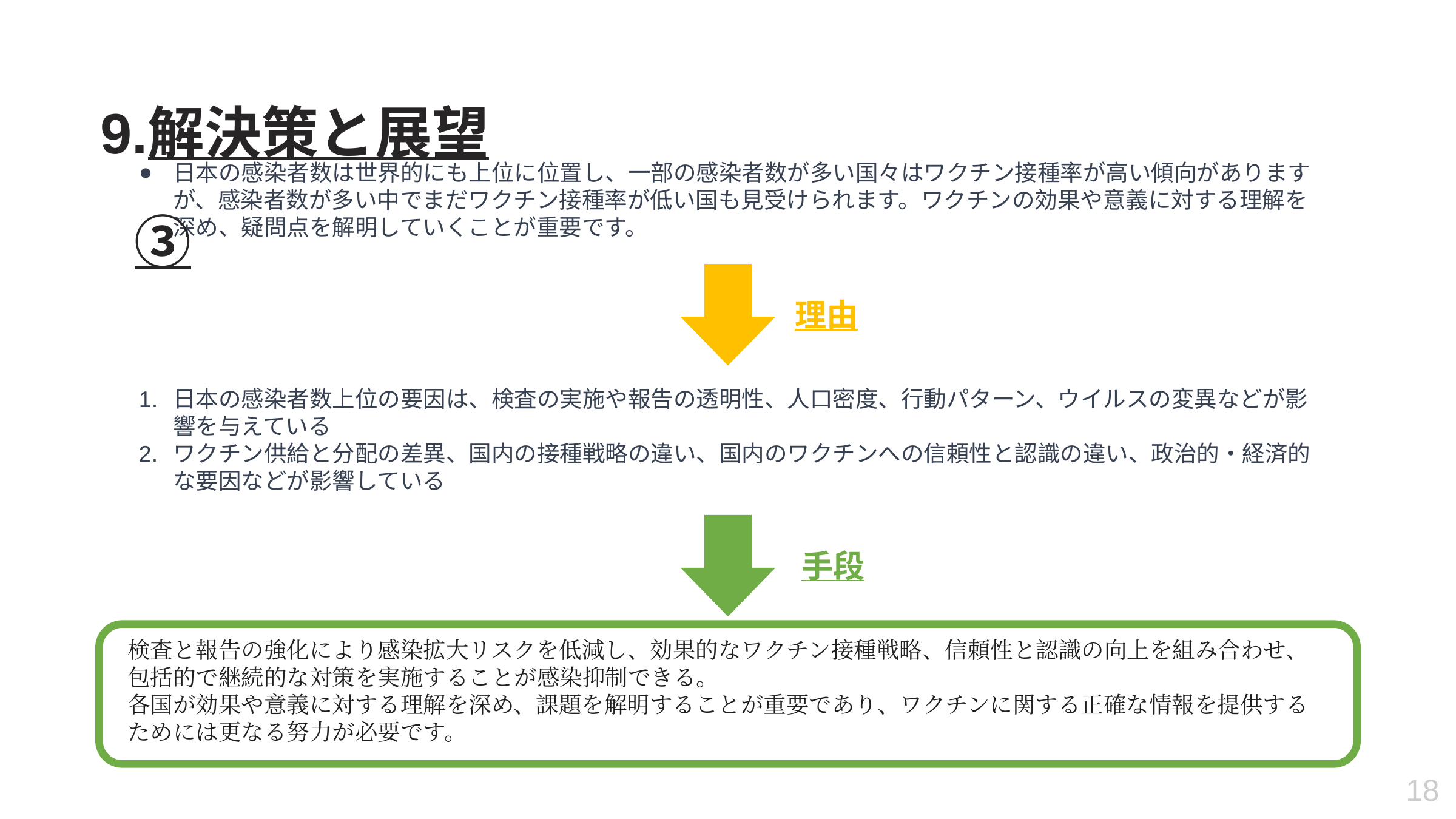

解決策と展望③
日本の感染者数は世界的にも上位に位置し、一部の感染者数が多い国々はワクチン接種率が高い傾向がありますが、感染者数が多い中でまだワクチン接種率が低い国も見受けられます。ワクチンの効果や意義に対する理解を深め、疑問点を解明していくことが重要です。

理由
日本の感染者数上位の要因は、検査の実施や報告の透明性、人口密度、行動パターン、ウイルスの変異などが影響を与えている
ワクチン供給と分配の差異、国内の接種戦略の違い、国内のワクチンへの信頼性と認識の違い、政治的・経済的な要因などが影響している

手段

検査と報告の強化により感染拡大リスクを低減し、効果的なワクチン接種戦略、信頼性と認識の向上を組み合わせ、包括的で継続的な対策を実施することが感染抑制できる。
各国が効果や意義に対する理解を深め、課題を解明することが重要であり、ワクチンに関する正確な情報を提供するためには更なる努力が必要です。
18